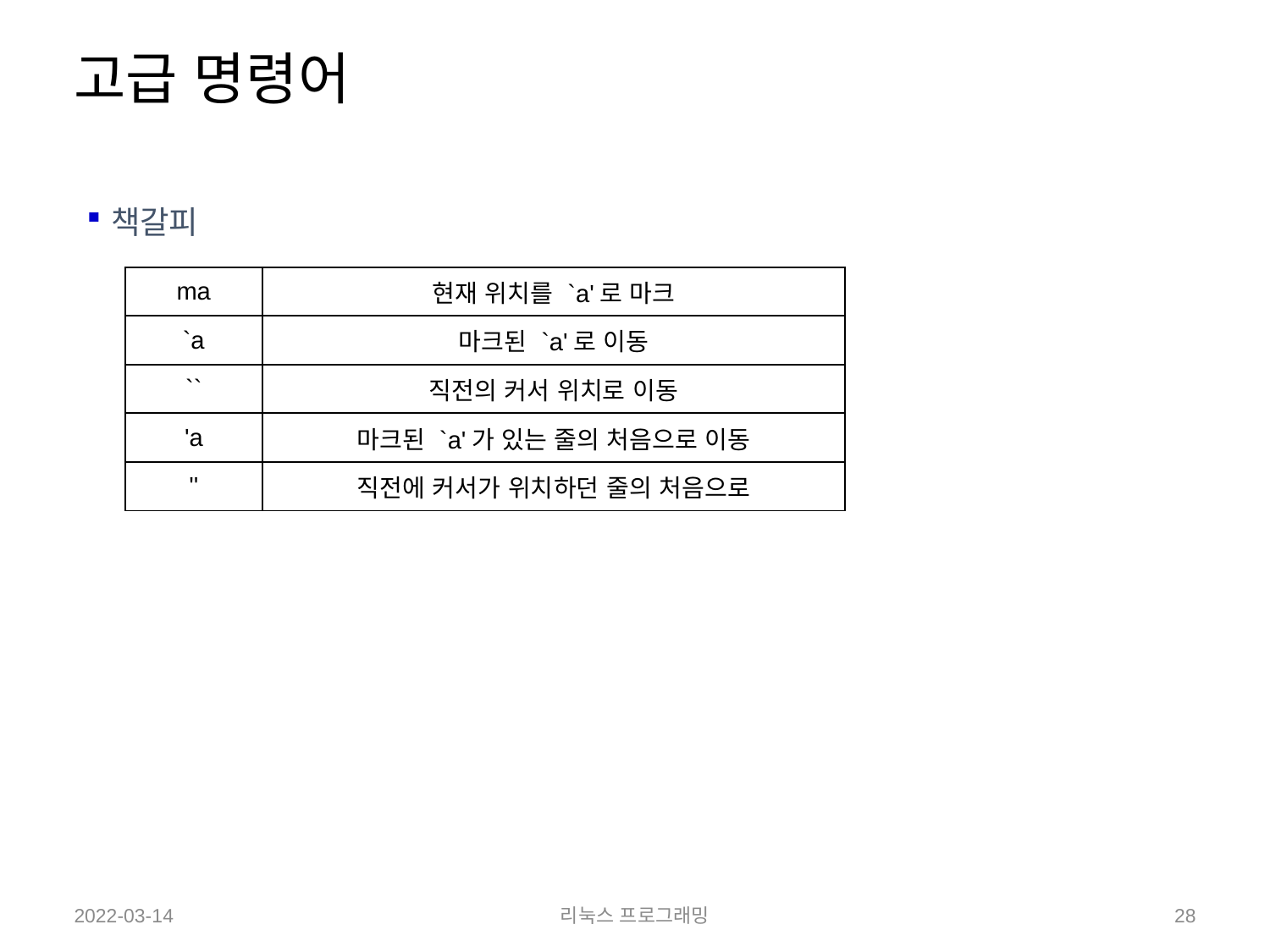

# 고급 명령어
책갈피
| ma | 현재 위치를 `a'로 마크 |
| --- | --- |
| `a | 마크된 `a'로 이동 |
| `` | 직전의 커서 위치로 이동 |
| 'a | 마크된 `a'가 있는 줄의 처음으로 이동 |
| '' | 직전에 커서가 위치하던 줄의 처음으로 |
2022-03-14
리눅스 프로그래밍
28